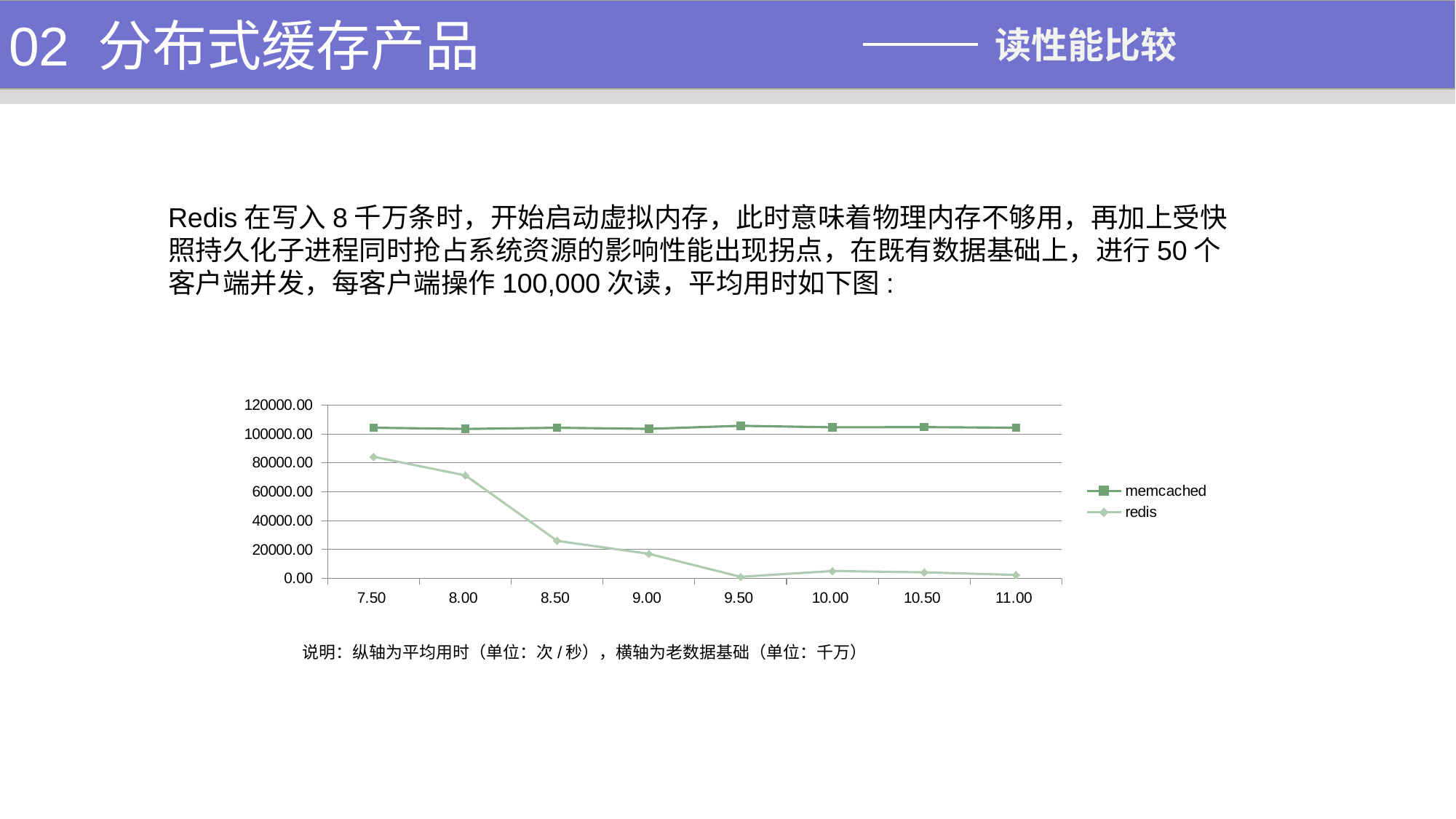

1、功能介绍
02 分布式缓存产品
读性能比较
Redis在写入8千万条时，开始启动虚拟内存，此时意味着物理内存不够用，再加上受快照持久化子进程同时抢占系统资源的影响性能出现拐点，在既有数据基础上，进行50个客户端并发，每客户端操作100,000次读，平均用时如下图:

### Chart

| Category | memcached | redis |
|---|---|---|
| 7.5 | 104362.35 | 84246.0 |
| 8 | 103541.11 | 71357.20999999999 |
| 8.5 | 104318.8 | 26028.109999999986 |
| 9 | 103584.01 | 17028.809999999987 |
| 9.5 | 105685.9 | 1110.6599999999999 |
| 10 | 104668.2 | 5135.26 |
| 10.5 | 104777.87000000002 | 4237.400000000001 |
| 11 | 104362.35 | 2439.3900000000012 |
说明：纵轴为平均用时（单位：次/秒），横轴为老数据基础（单位：千万）